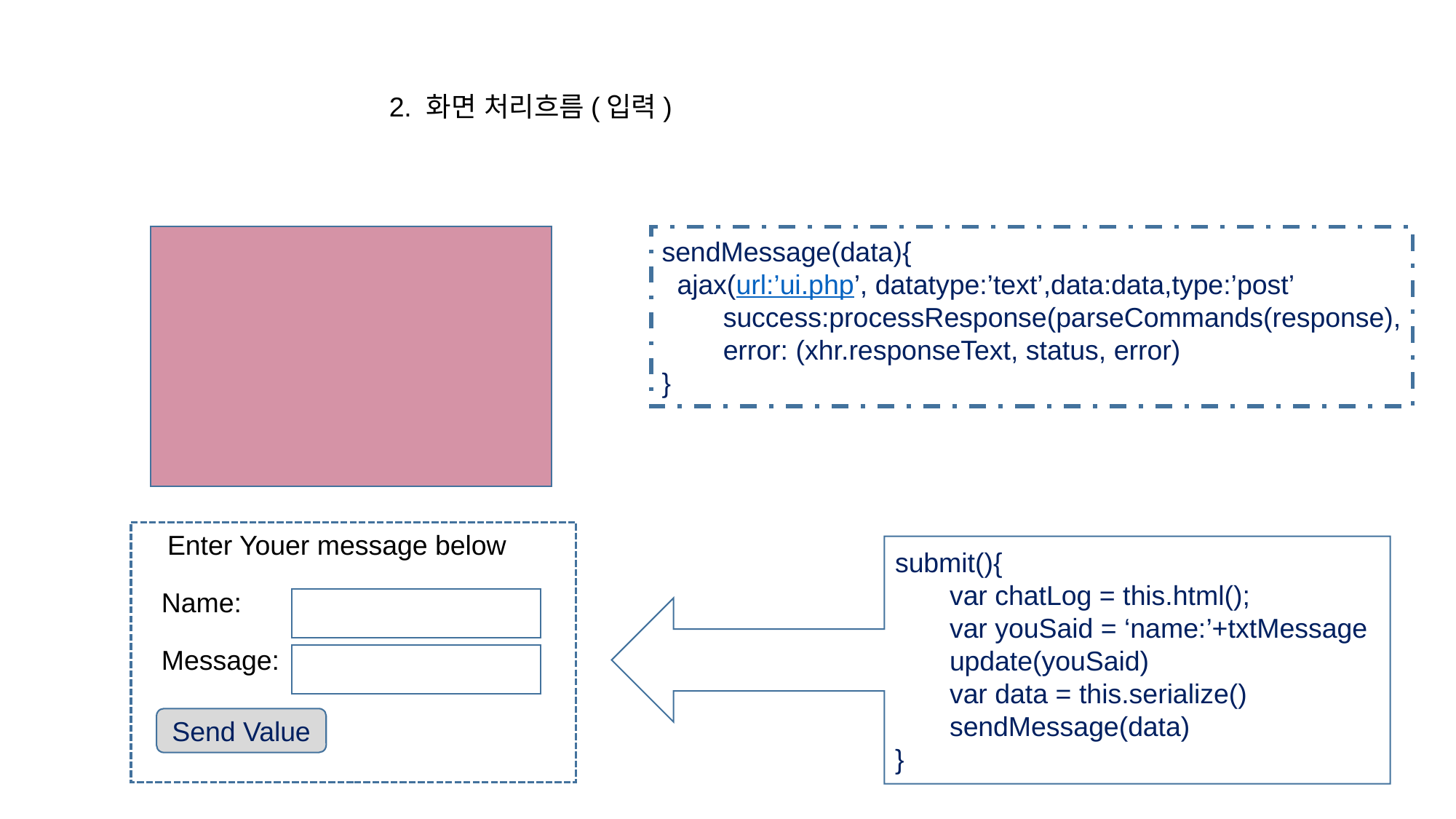

2. 화면 처리흐름(입력)

sendMessage(data){
  ajax(url:’ui.php’, datatype:’text’,data:data,type:’post’
        success:processResponse(parseCommands(response),
        error: (xhr.responseText, status, error)
}

Enter Youer message below
submit(){
var chatLog = this.html();
var youSaid = ‘name:’+txtMessage
update(youSaid)
var data = this.serialize()
sendMessage(data)
}
Name:

Message:

Send Value